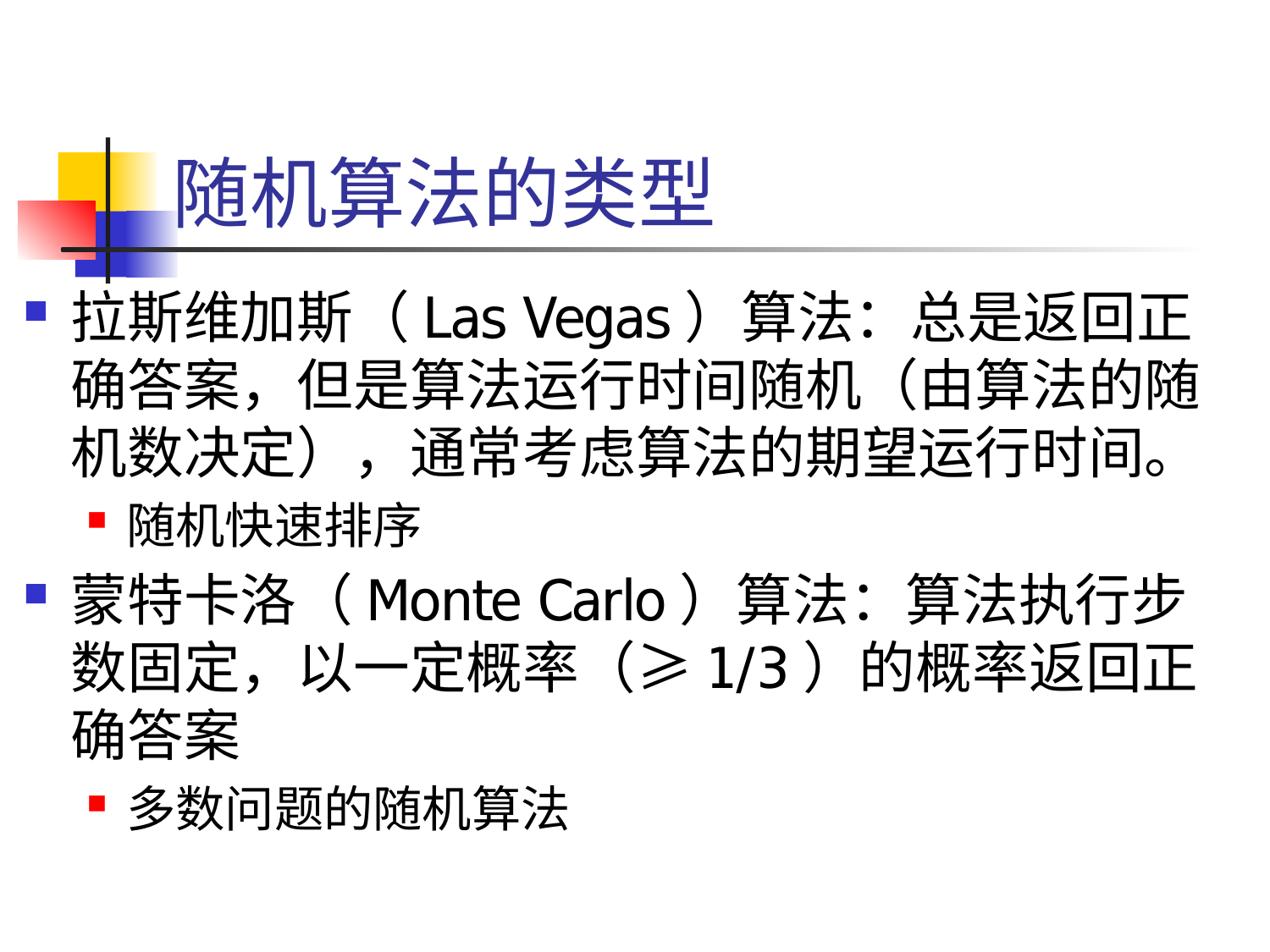

# 随机算法的类型
拉斯维加斯（Las Vegas）算法：总是返回正确答案，但是算法运行时间随机（由算法的随机数决定），通常考虑算法的期望运行时间。
随机快速排序
蒙特卡洛（Monte Carlo）算法：算法执行步数固定，以一定概率（≥1/3）的概率返回正确答案
多数问题的随机算法